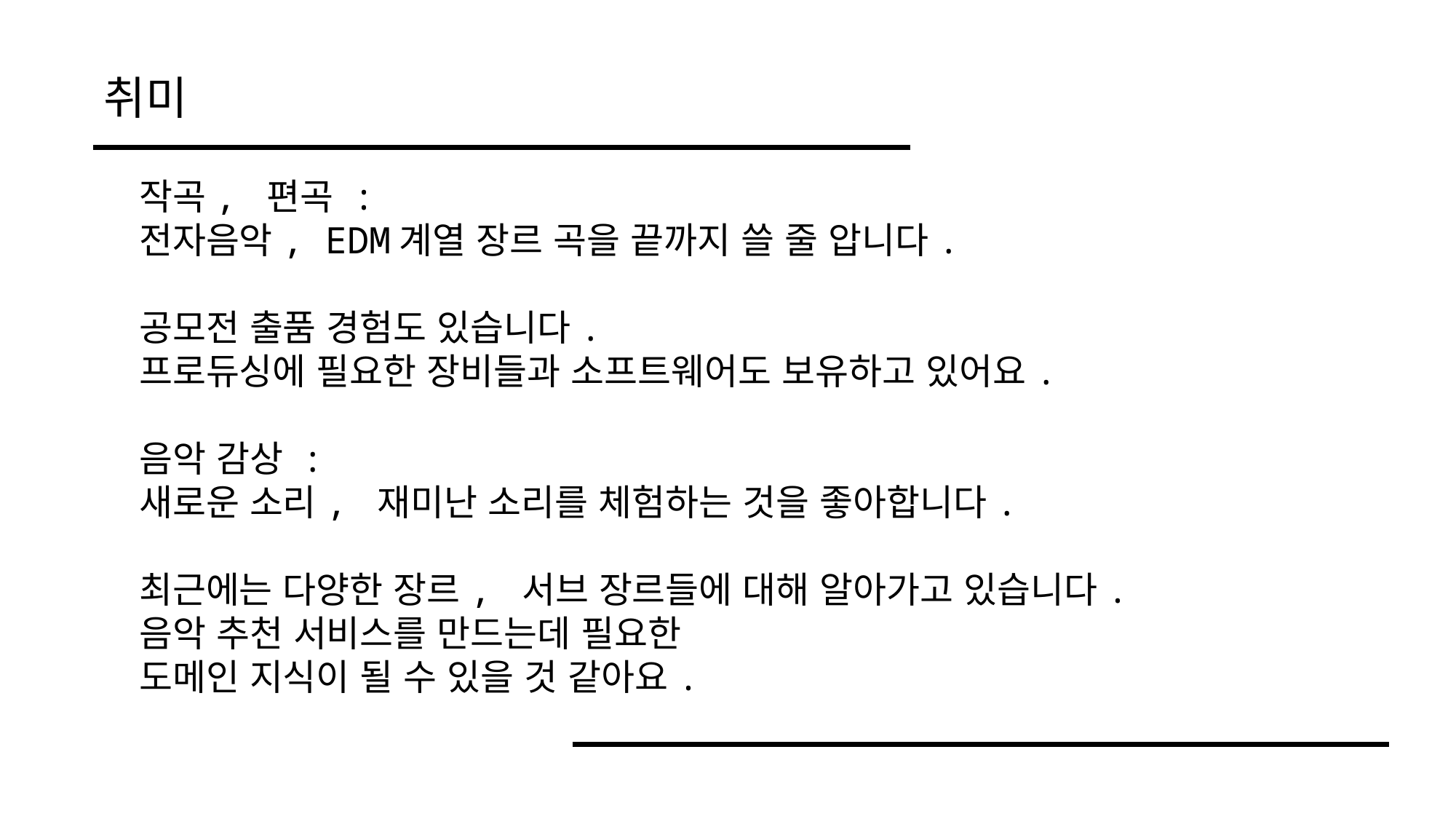

취미
작곡, 편곡 :
전자음악, EDM계열 장르 곡을 끝까지 쓸 줄 압니다.

공모전 출품 경험도 있습니다.
프로듀싱에 필요한 장비들과 소프트웨어도 보유하고 있어요.

음악 감상 :
새로운 소리, 재미난 소리를 체험하는 것을 좋아합니다.

최근에는 다양한 장르, 서브 장르들에 대해 알아가고 있습니다.
음악 추천 서비스를 만드는데 필요한
도메인 지식이 될 수 있을 것 같아요.